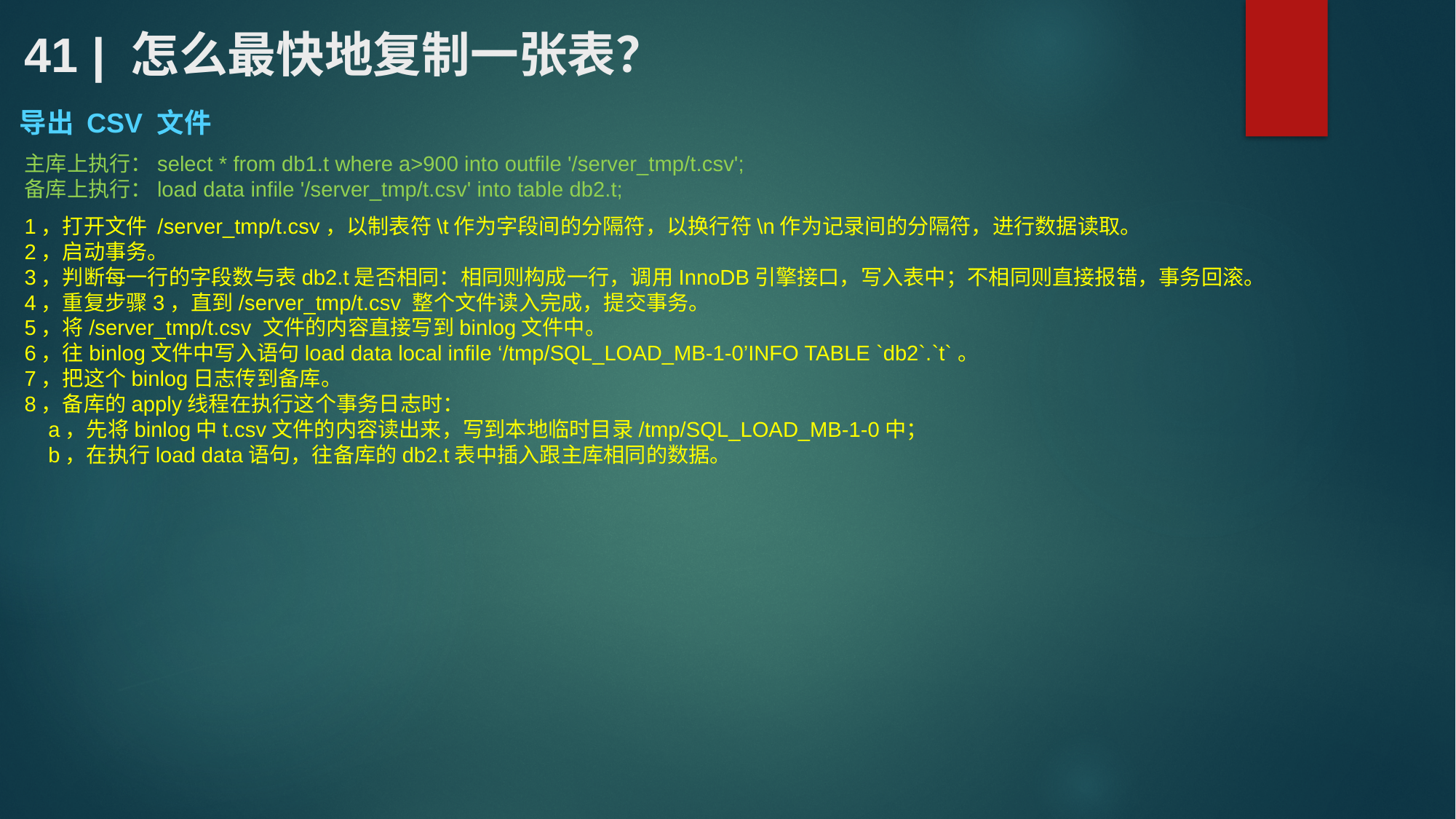

# 41 | 怎么最快地复制一张表？
导出 CSV 文件
主库上执行：select * from db1.t where a>900 into outfile '/server_tmp/t.csv';
备库上执行：load data infile '/server_tmp/t.csv' into table db2.t;
1，打开文件 /server_tmp/t.csv，以制表符\t作为字段间的分隔符，以换行符\n作为记录间的分隔符，进行数据读取。
2，启动事务。
3，判断每一行的字段数与表db2.t是否相同：相同则构成一行，调用InnoDB引擎接口，写入表中；不相同则直接报错，事务回滚。
4，重复步骤3，直到/server_tmp/t.csv 整个文件读入完成，提交事务。
5，将/server_tmp/t.csv 文件的内容直接写到binlog文件中。
6，往binlog文件中写入语句load data local infile ‘/tmp/SQL_LOAD_MB-1-0’INFO TABLE `db2`.`t`。
7，把这个binlog日志传到备库。
8，备库的apply线程在执行这个事务日志时：
    a，先将binlog中t.csv文件的内容读出来，写到本地临时目录/tmp/SQL_LOAD_MB-1-0中；
    b，在执行load data语句，往备库的db2.t表中插入跟主库相同的数据。